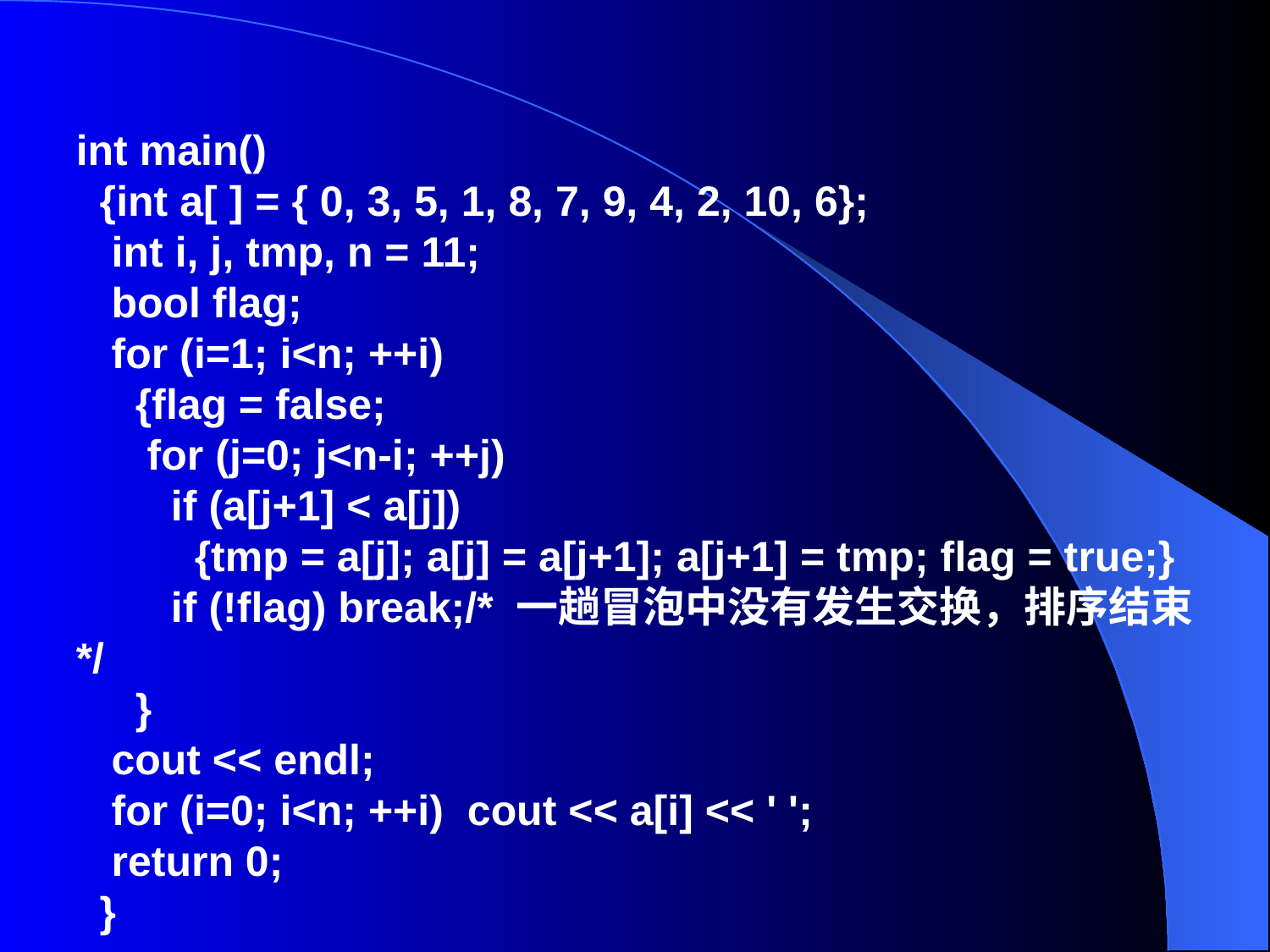

int main()
  {int a[ ] = { 0, 3, 5, 1, 8, 7, 9, 4, 2, 10, 6};
   int i, j, tmp, n = 11;
   bool flag;
   for (i=1; i<n; ++i)
     {flag = false;
      for (j=0; j<n-i; ++j)
        if (a[j+1] < a[j])
          {tmp = a[j]; a[j] = a[j+1]; a[j+1] = tmp; flag = true;}
        if (!flag) break;/* 一趟冒泡中没有发生交换，排序结束*/
     }
   cout << endl;
   for (i=0; i<n; ++i)  cout << a[i] << ' ';
   return 0;
  }